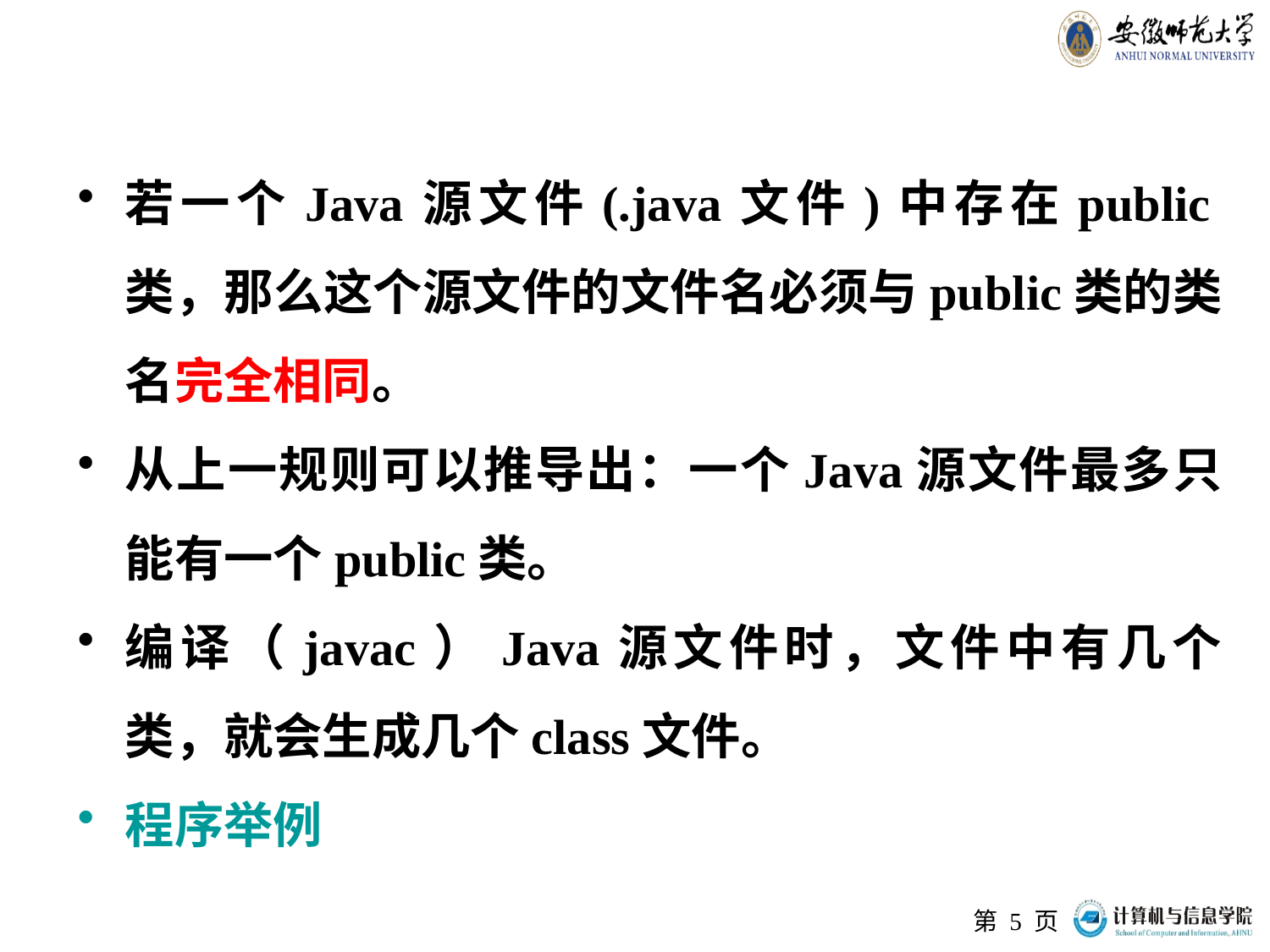

若一个Java源文件(.java文件)中存在public类，那么这个源文件的文件名必须与public类的类名完全相同。
从上一规则可以推导出：一个Java源文件最多只能有一个public类。
编译（javac）Java源文件时，文件中有几个类，就会生成几个class文件。
程序举例
第 5 页